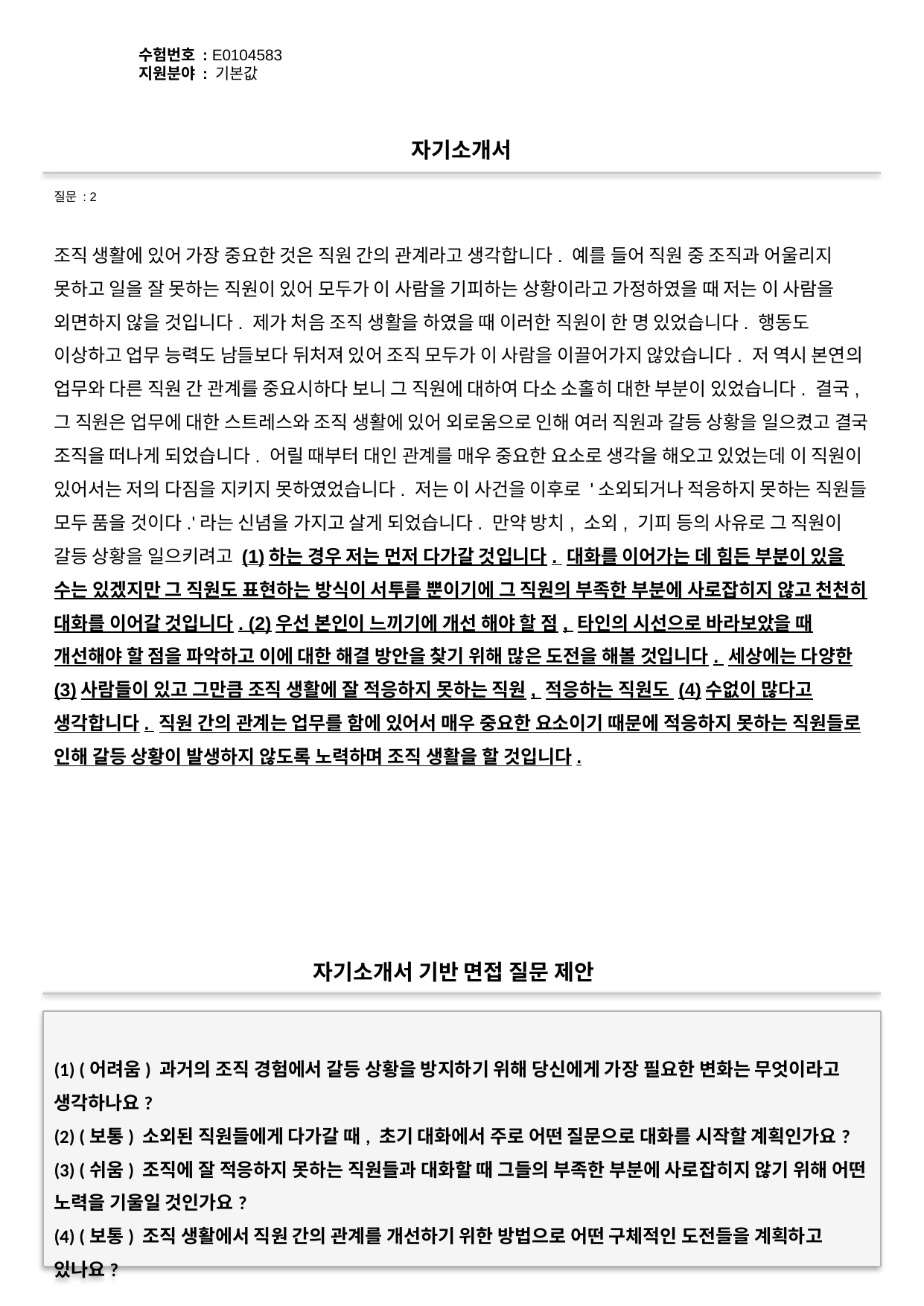

수험번호 : E0104583
지원분야 : 기본값
#

자기소개서

질문 : 2

조직 생활에 있어 가장 중요한 것은 직원 간의 관계라고 생각합니다. 예를 들어 직원 중 조직과 어울리지 못하고 일을 잘 못하는 직원이 있어 모두가 이 사람을 기피하는 상황이라고 가정하였을 때 저는 이 사람을 외면하지 않을 것입니다. 제가 처음 조직 생활을 하였을 때 이러한 직원이 한 명 있었습니다. 행동도 이상하고 업무 능력도 남들보다 뒤처져 있어 조직 모두가 이 사람을 이끌어가지 않았습니다. 저 역시 본연의 업무와 다른 직원 간 관계를 중요시하다 보니 그 직원에 대하여 다소 소홀히 대한 부분이 있었습니다. 결국, 그 직원은 업무에 대한 스트레스와 조직 생활에 있어 외로움으로 인해 여러 직원과 갈등 상황을 일으켰고 결국 조직을 떠나게 되었습니다. 어릴 때부터 대인 관계를 매우 중요한 요소로 생각을 해오고 있었는데 이 직원이 있어서는 저의 다짐을 지키지 못하였었습니다. 저는 이 사건을 이후로 '소외되거나 적응하지 못하는 직원들 모두 품을 것이다.'라는 신념을 가지고 살게 되었습니다. 만약 방치, 소외, 기피 등의 사유로 그 직원이 갈등 상황을 일으키려고 (1)하는 경우 저는 먼저 다가갈 것입니다. 대화를 이어가는 데 힘든 부분이 있을 수는 있겠지만 그 직원도 표현하는 방식이 서투를 뿐이기에 그 직원의 부족한 부분에 사로잡히지 않고 천천히 대화를 이어갈 것입니다. (2)우선 본인이 느끼기에 개선 해야 할 점, 타인의 시선으로 바라보았을 때 개선해야 할 점을 파악하고 이에 대한 해결 방안을 찾기 위해 많은 도전을 해볼 것입니다. 세상에는 다양한 (3)사람들이 있고 그만큼 조직 생활에 잘 적응하지 못하는 직원, 적응하는 직원도 (4)수없이 많다고 생각합니다. 직원 간의 관계는 업무를 함에 있어서 매우 중요한 요소이기 때문에 적응하지 못하는 직원들로 인해 갈등 상황이 발생하지 않도록 노력하며 조직 생활을 할 것입니다.

자기소개서 기반 면접 질문 제안

(1) (어려움) 과거의 조직 경험에서 갈등 상황을 방지하기 위해 당신에게 가장 필요한 변화는 무엇이라고 생각하나요?
(2) (보통) 소외된 직원들에게 다가갈 때, 초기 대화에서 주로 어떤 질문으로 대화를 시작할 계획인가요?
(3) (쉬움) 조직에 잘 적응하지 못하는 직원들과 대화할 때 그들의 부족한 부분에 사로잡히지 않기 위해 어떤 노력을 기울일 것인가요?
(4) (보통) 조직 생활에서 직원 간의 관계를 개선하기 위한 방법으로 어떤 구체적인 도전들을 계획하고 있나요?